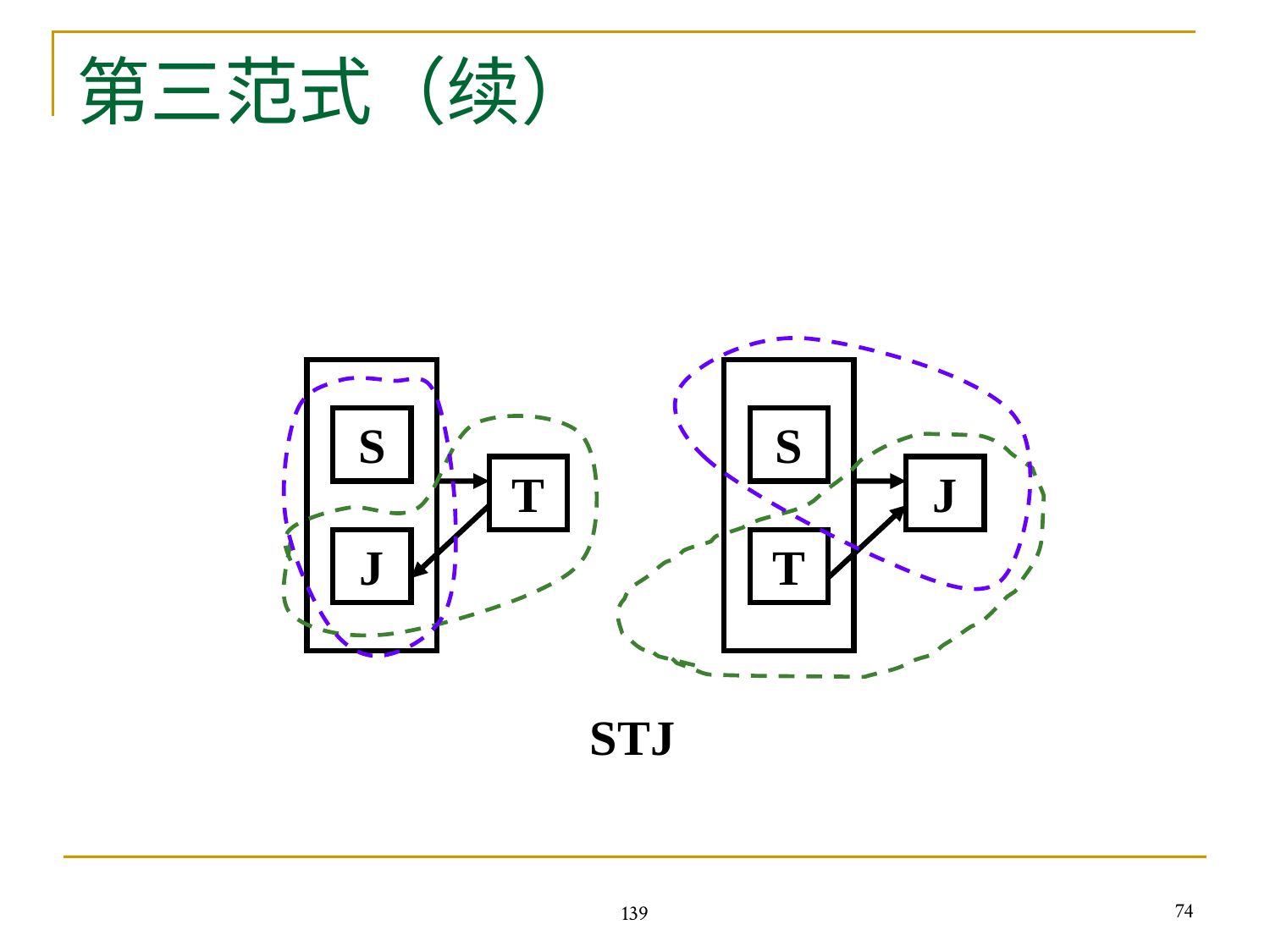

# 第三范式（续）

S
S
T
J

J
T
STJ

74
139